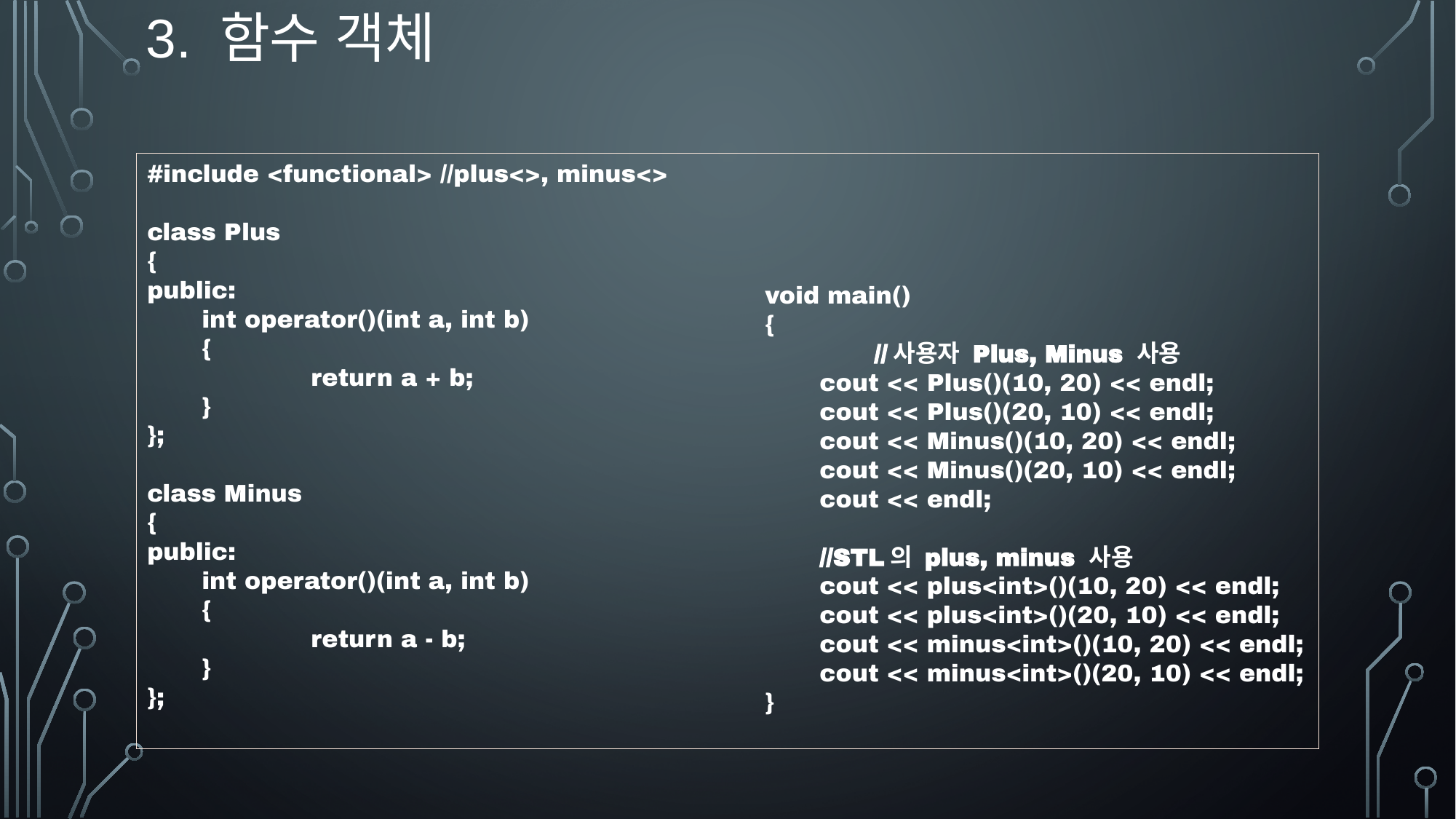

# 3. 함수 객체
#include <functional> //plus<>, minus<>

class Plus
{
public:
int operator()(int a, int b)
{
	return a + b;
}
};

class Minus
{
public:
int operator()(int a, int b)
{
	return a - b;
}
};

void main()
{
	//사용자 Plus, Minus 사용
cout << Plus()(10, 20) << endl;
cout << Plus()(20, 10) << endl;
cout << Minus()(10, 20) << endl;
cout << Minus()(20, 10) << endl;
cout << endl;

//STL의 plus, minus 사용
cout << plus<int>()(10, 20) << endl;
cout << plus<int>()(20, 10) << endl;
cout << minus<int>()(10, 20) << endl;
cout << minus<int>()(20, 10) << endl;
}